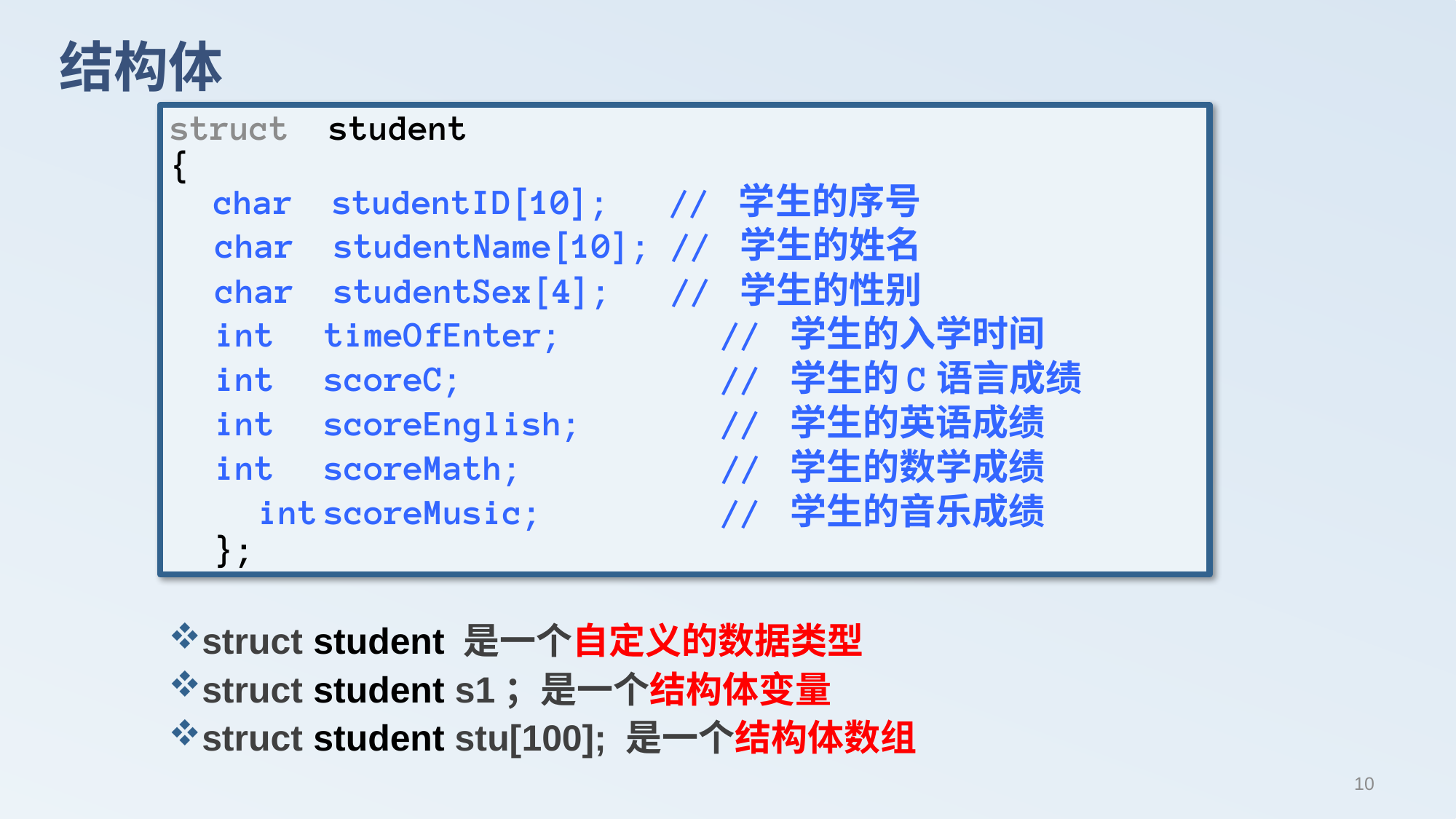

# 结构体
struct  student
{
	char  studentID[10];   // 学生的序号
	char  studentName[10]; // 学生的姓名
	char  studentSex[4];   // 学生的性别
	int	timeOfEnter;        // 学生的入学时间
	int	scoreC;             // 学生的C语言成绩
	int	scoreEnglish;       // 学生的英语成绩
	int	scoreMath;	         // 学生的数学成绩
	int	scoreMusic;         // 学生的音乐成绩
};
struct student 是一个自定义的数据类型
struct student s1；是一个结构体变量
struct student stu[100]; 是一个结构体数组